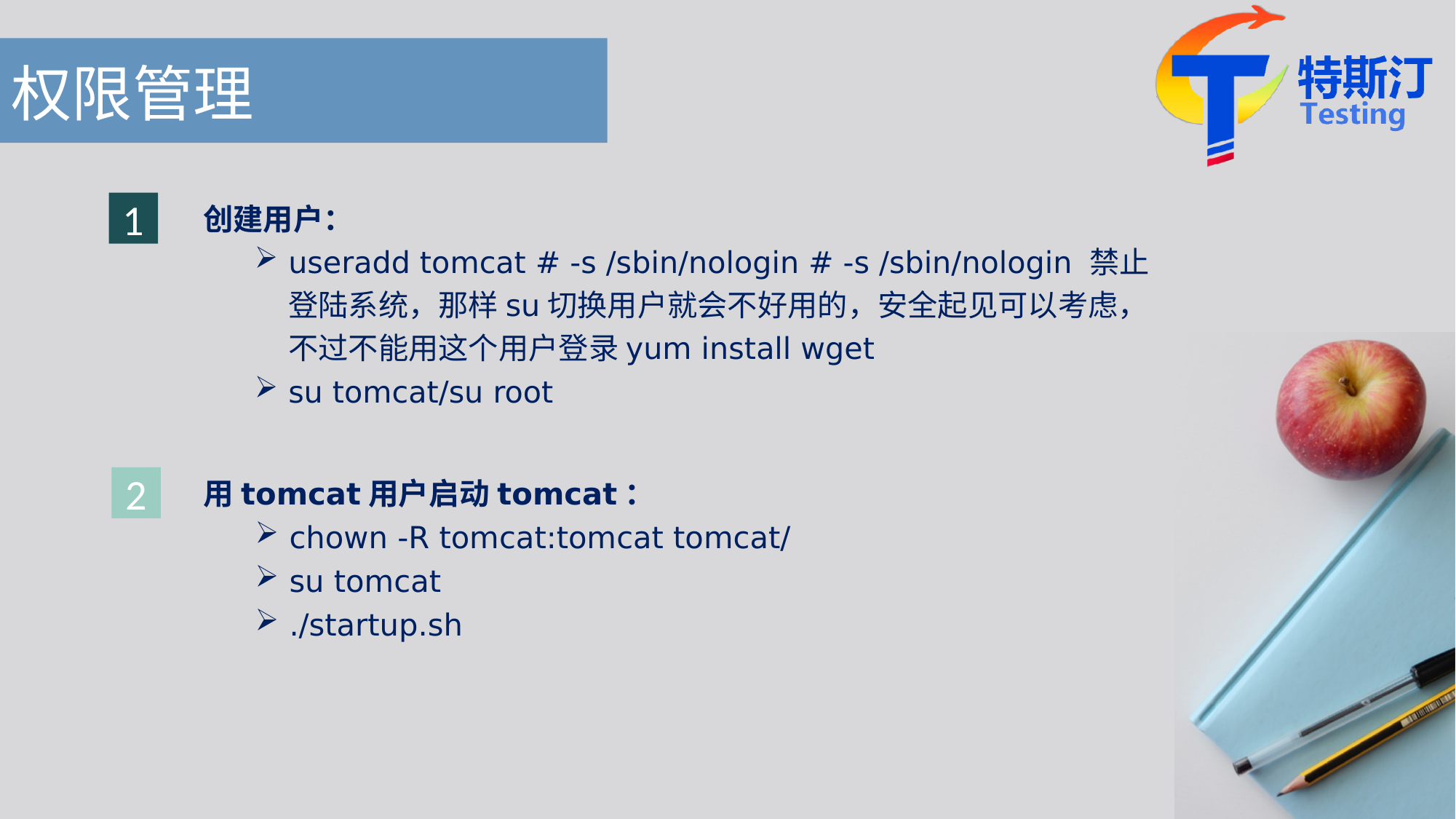

# 权限管理
创建用户：
useradd tomcat # -s /sbin/nologin # -s /sbin/nologin 禁止登陆系统，那样su切换用户就会不好用的，安全起见可以考虑，不过不能用这个用户登录yum install wget
su tomcat/su root
1
用tomcat用户启动tomcat：
chown -R tomcat:tomcat tomcat/
su tomcat
./startup.sh
2